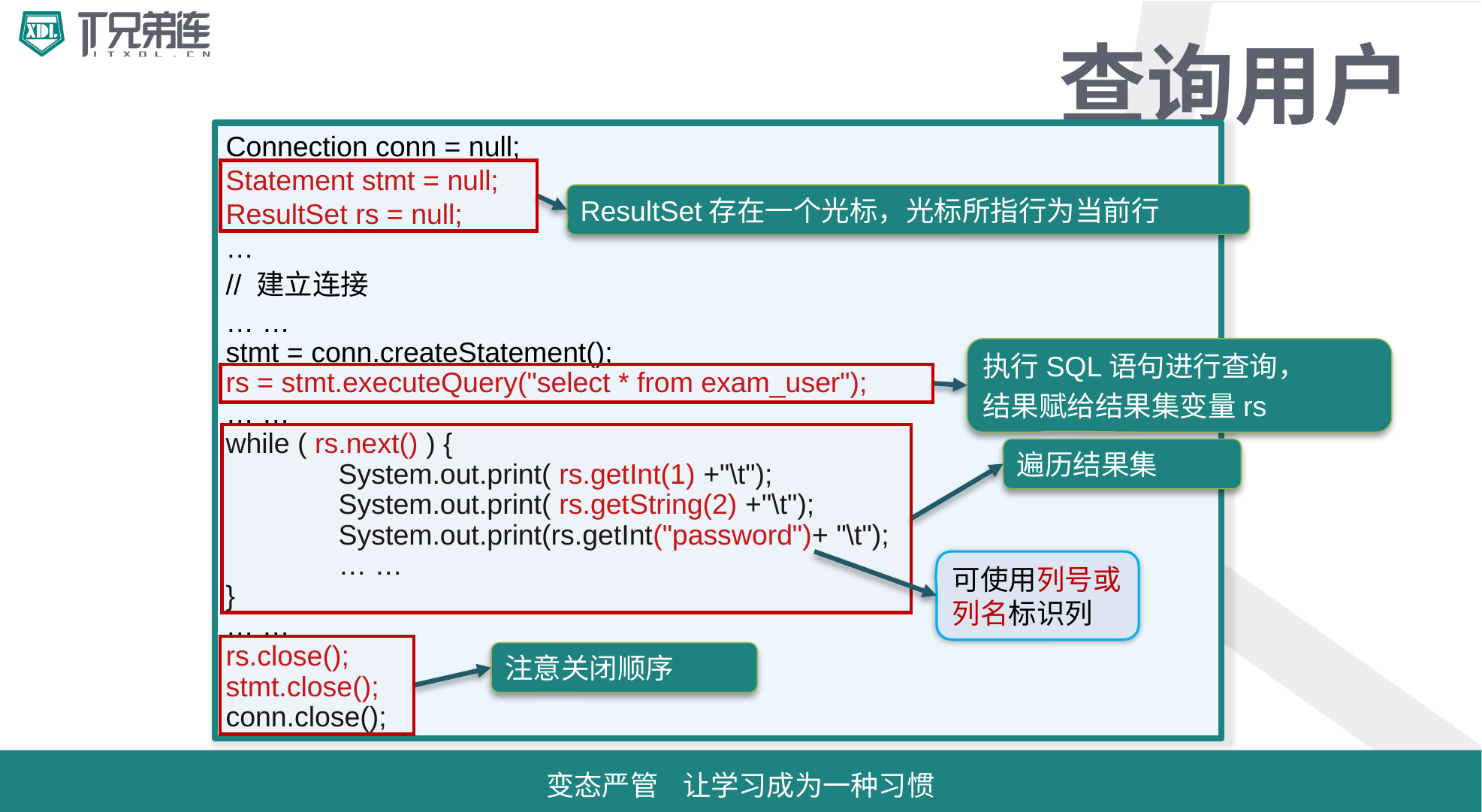

# 查询用户
Connection conn = null;
Statement stmt = null;
ResultSet rs = null;
…
// 建立连接
… …
stmt = conn.createStatement();
rs = stmt.executeQuery("select * from exam_user");
… …
while ( rs.next() ) {
	System.out.print( rs.getInt(1) +"\t");
	System.out.print( rs.getString(2) +"\t");
	System.out.print(rs.getInt("password")+ "\t");
	… …
}
… …
rs.close();
stmt.close();
conn.close();

ResultSet存在一个光标，光标所指行为当前行
执行SQL语句进行查询，
结果赋给结果集变量rs

遍历结果集
可使用列号或
列名标识列

注意关闭顺序